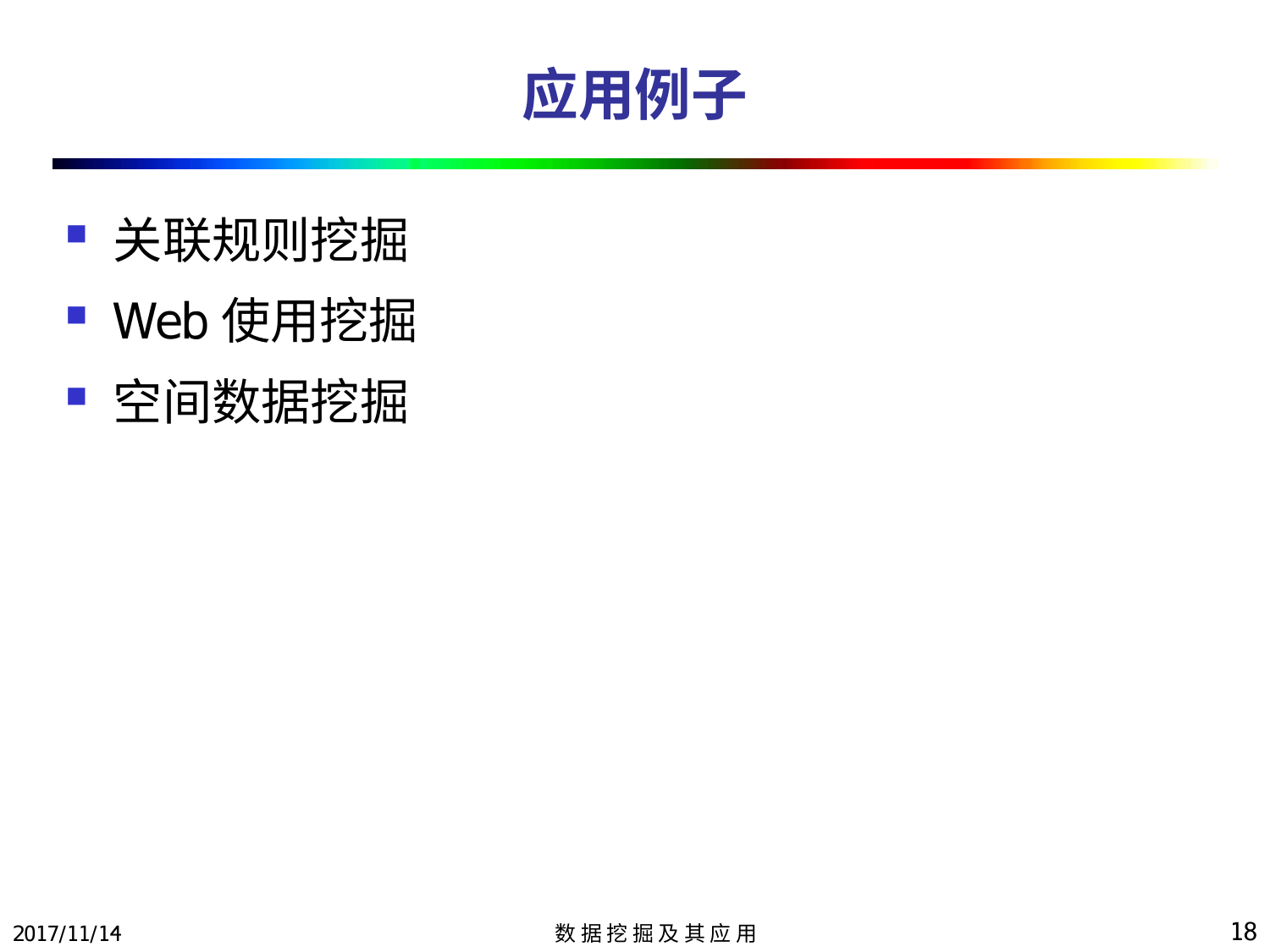

# 应用例子
关联规则挖掘
Web使用挖掘
空间数据挖掘
2017/11/14
18
数 据 挖 掘 及 其 应 用